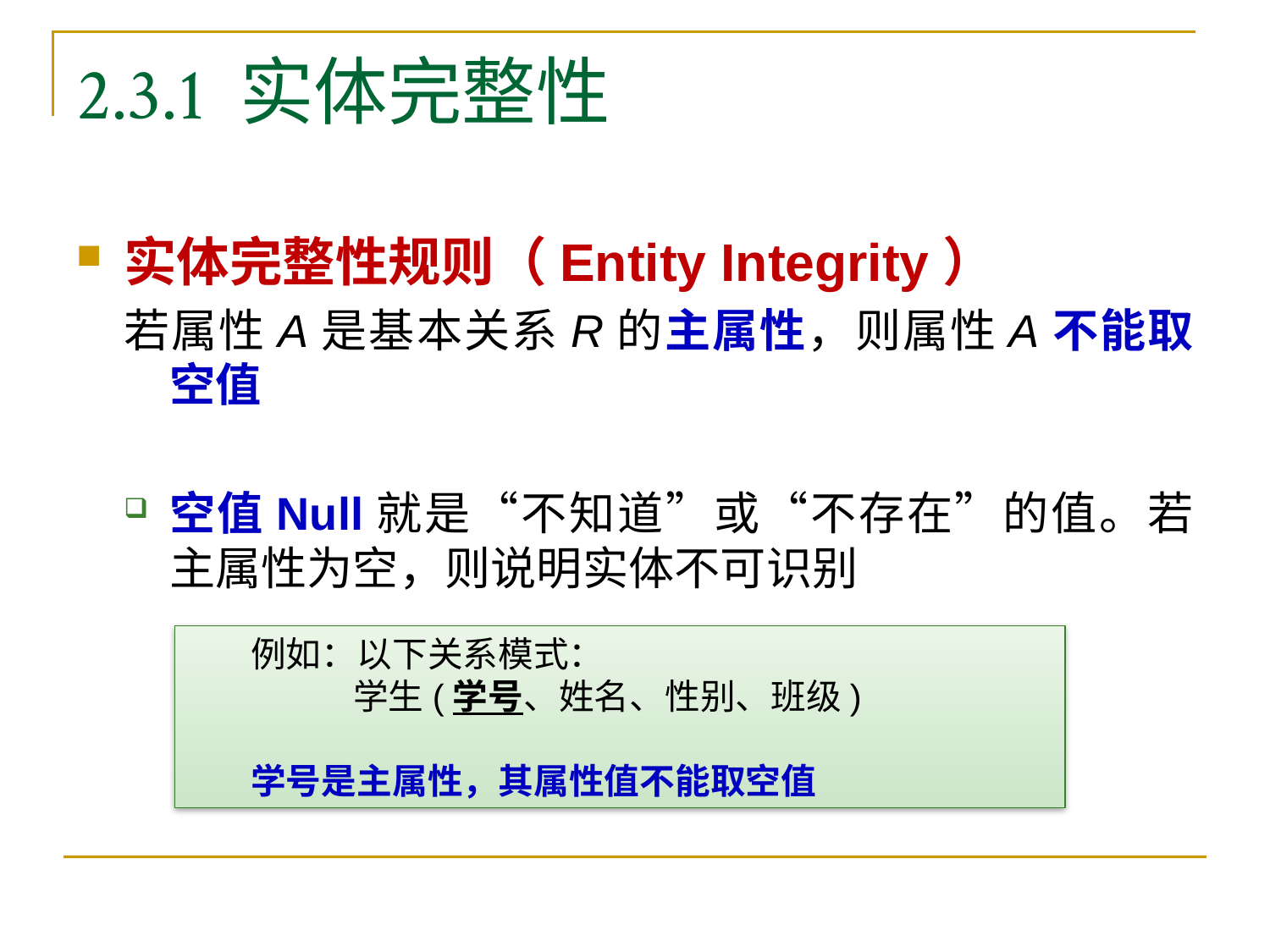

# 2.3.1 实体完整性
实体完整性规则（Entity Integrity）
若属性A是基本关系R的主属性，则属性A不能取空值

空值Null就是“不知道”或“不存在”的值。若主属性为空，则说明实体不可识别

例如：以下关系模式：
            学生(学号、姓名、性别、班级)

学号是主属性，其属性值不能取空值